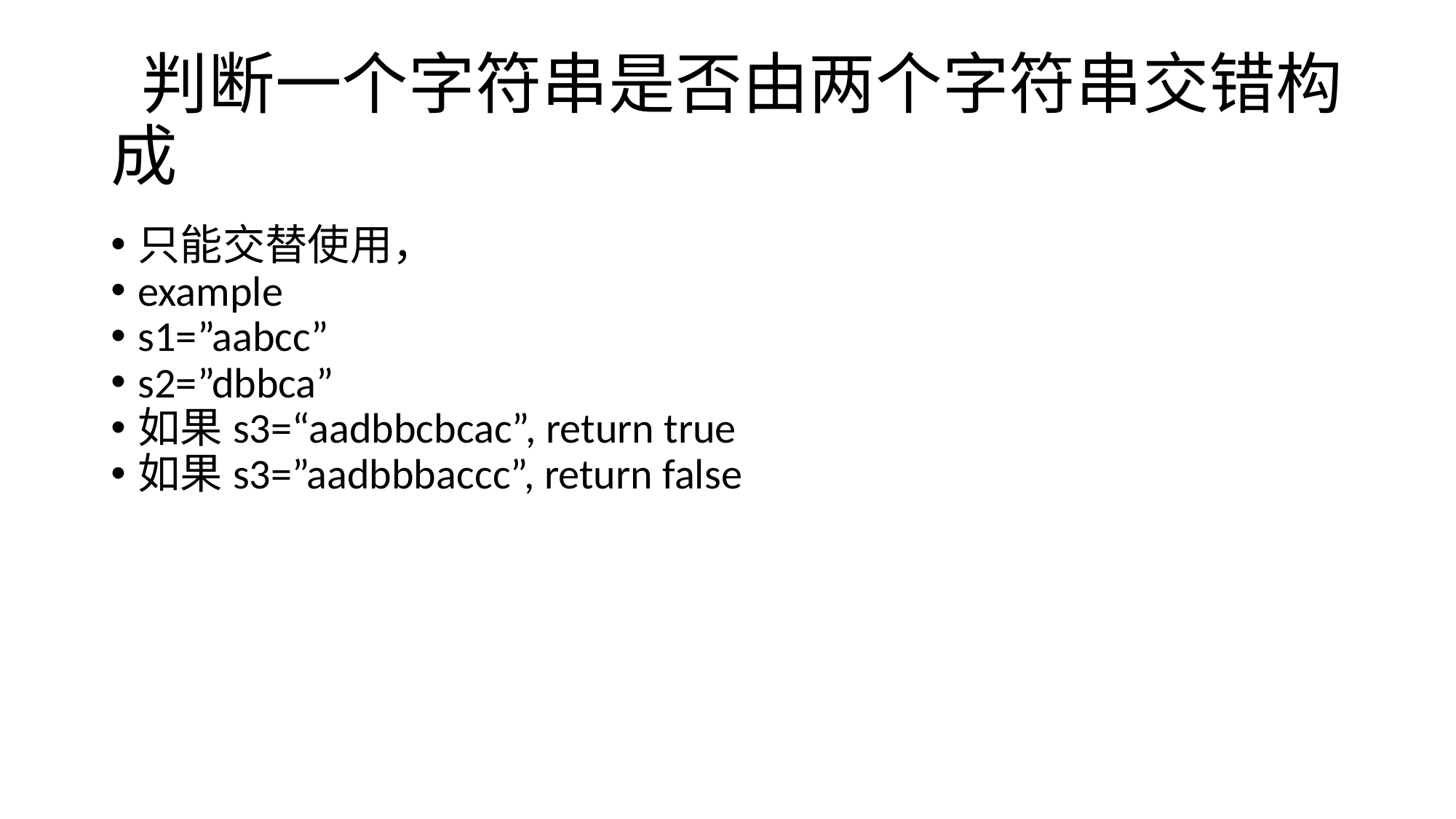

判断一个字符串是否由两个字符串交错构成
只能交替使用，
example
s1=”aabcc”
s2=”dbbca”
如果s3=“aadbbcbcac”, return true
如果s3=”aadbbbaccc”, return false